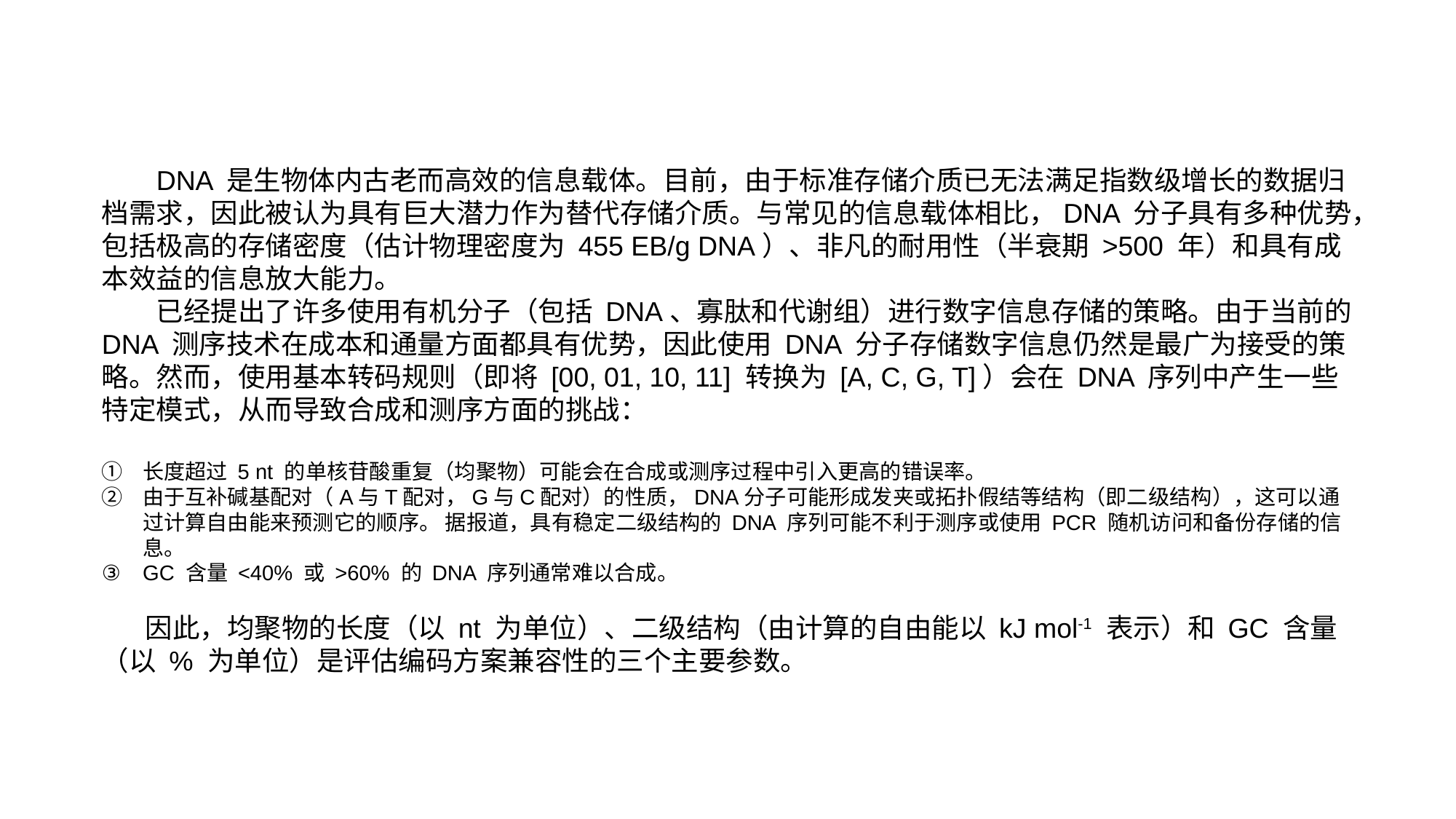

DNA 是生物体内古老而高效的信息载体。目前，由于标准存储介质已无法满足指数级增长的数据归档需求，因此被认为具有巨大潜力作为替代存储介质。与常见的信息载体相比，DNA 分子具有多种优势，包括极高的存储密度（估计物理密度为 455 EB/g DNA）、非凡的耐用性（半衰期 >500 年）和具有成本效益的信息放大能力。
已经提出了许多使用有机分子（包括 DNA、寡肽和代谢组）进行数字信息存储的策略。由于当前的 DNA 测序技术在成本和通量方面都具有优势，因此使用 DNA 分子存储数字信息仍然是最广为接受的策略。然而，使用基本转码规则（即将 [00, 01, 10, 11] 转换为 [A, C, G, T]）会在 DNA 序列中产生一些特定模式，从而导致合成和测序方面的挑战：

长度超过 5 nt 的单核苷酸重复（均聚物）可能会在合成或测序过程中引入更高的错误率。
由于互补碱基配对（A与T配对，G与C配对）的性质，DNA分子可能形成发夹或拓扑假结等结构（即二级结构），这可以通过计算自由能来预测它的顺序。 据报道，具有稳定二级结构的 DNA 序列可能不利于测序或使用 PCR 随机访问和备份存储的信息。
GC 含量 <40% 或 >60% 的 DNA 序列通常难以合成。

      因此，均聚物的长度（以 nt 为单位）、二级结构（由计算的自由能以 kJ mol-1 表示）和 GC 含量（以 % 为单位）是评估编码方案兼容性的三个主要参数。